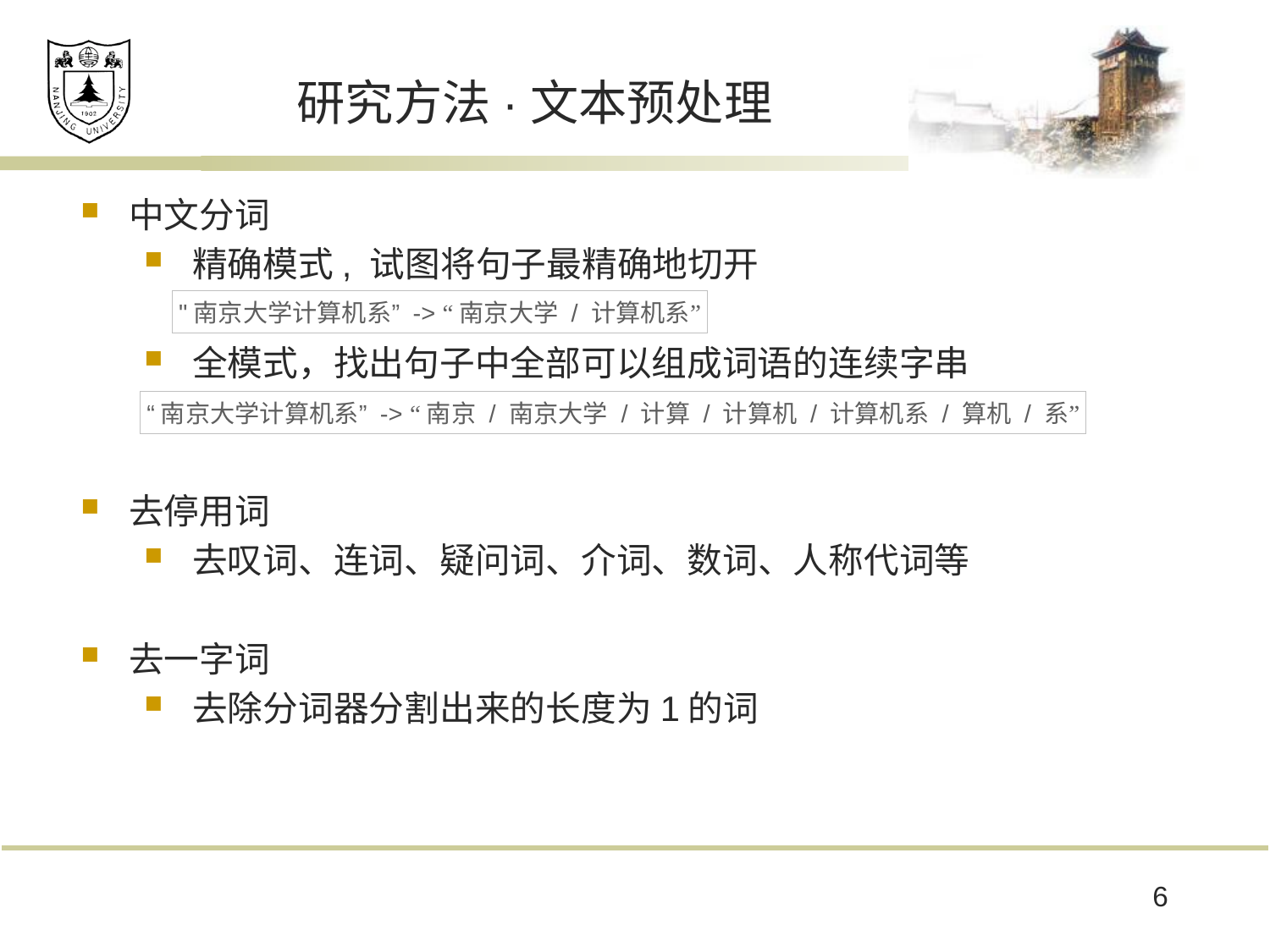

研究方法·文本预处理
中文分词
精确模式, 试图将句子最精确地切开

全模式，找出句子中全部可以组成词语的连续字串

去停用词
去叹词、连词、疑问词、介词、数词、人称代词等

去一字词
去除分词器分割出来的长度为1的词

"南京大学计算机系” -> “南京大学 / 计算机系”
“南京大学计算机系” -> “南京 / 南京大学 / 计算 / 计算机 / 计算机系 / 算机 / 系”
6